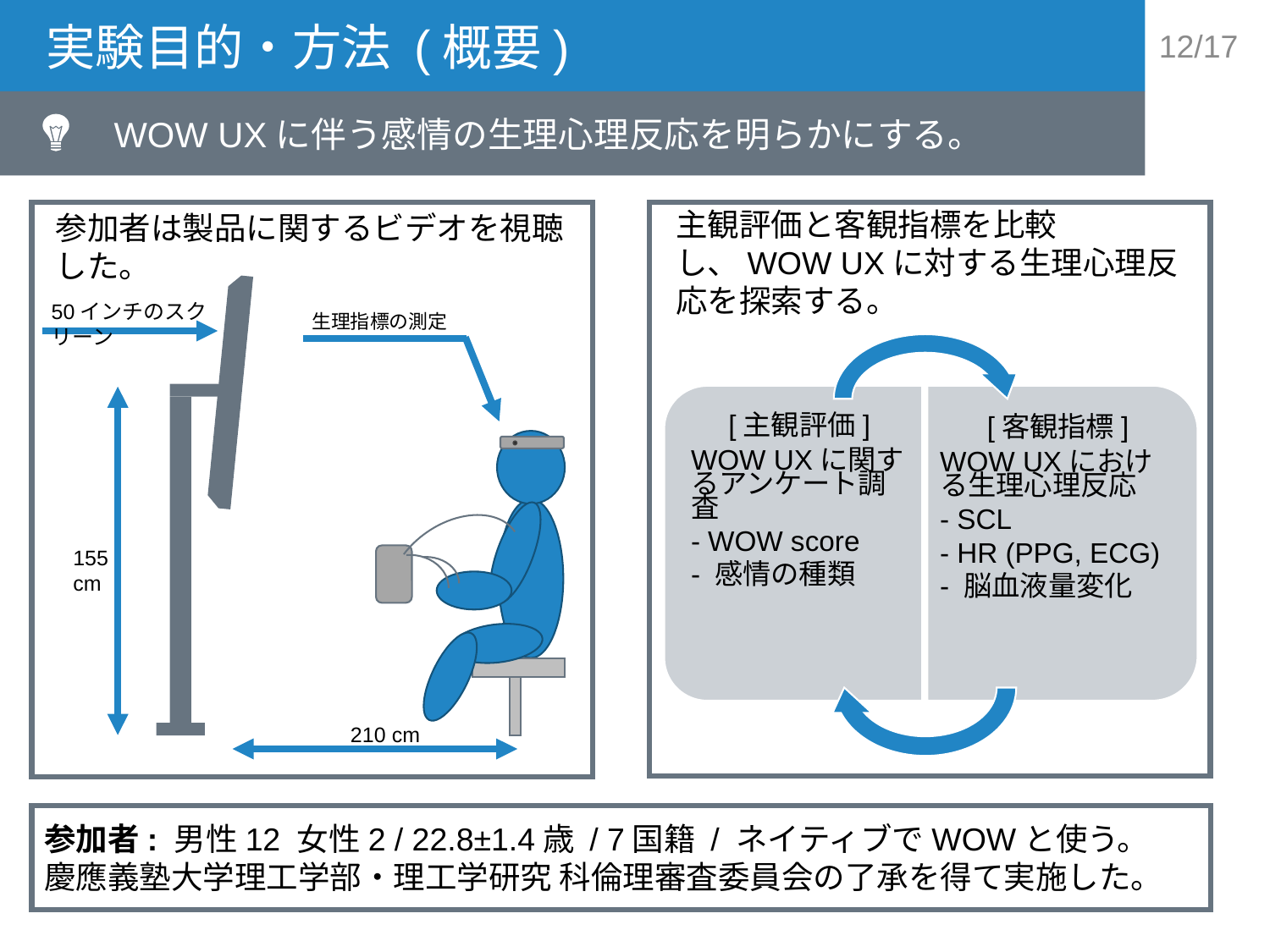

実験目的・方法 (概要)
12/17
　　　 WOW UXに伴う感情の生理心理反応を明らかにする。

主観評価と客観指標を比較し、WOW UXに対する生理心理反応を探索する。
参加者は製品に関するビデオを視聴した。

50インチのスクリーン
生理指標の測定

155 cm

210 cm
[主観評価]
WOW UXに関するアンケート調査
- WOW score
- 感情の種類
[客観指標]
WOW UXにおける生理心理反応
- SCL
- HR (PPG, ECG)
- 脳血液量変化
参加者: 男性12 女性2 / 22.8±1.4歳 / 7国籍 / ネイティブでWOWと使う。
慶應義塾大学理工学部・理工学研究 科倫理審査委員会の了承を得て実施した。